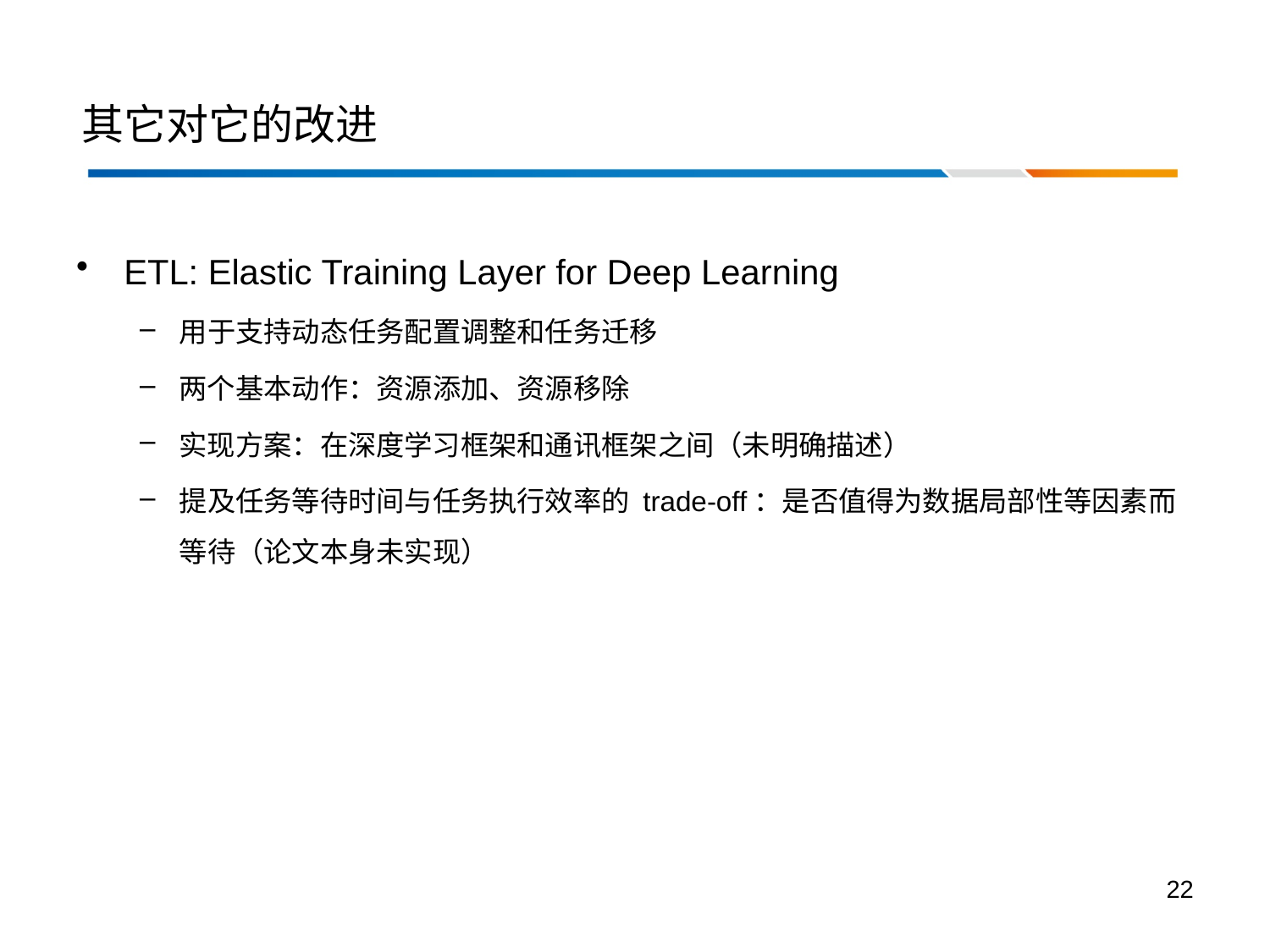

# 其它对它的改进
ETL: Elastic Training Layer for Deep Learning
用于支持动态任务配置调整和任务迁移
两个基本动作：资源添加、资源移除
实现方案：在深度学习框架和通讯框架之间（未明确描述）
提及任务等待时间与任务执行效率的 trade-off：是否值得为数据局部性等因素而等待（论文本身未实现）
22